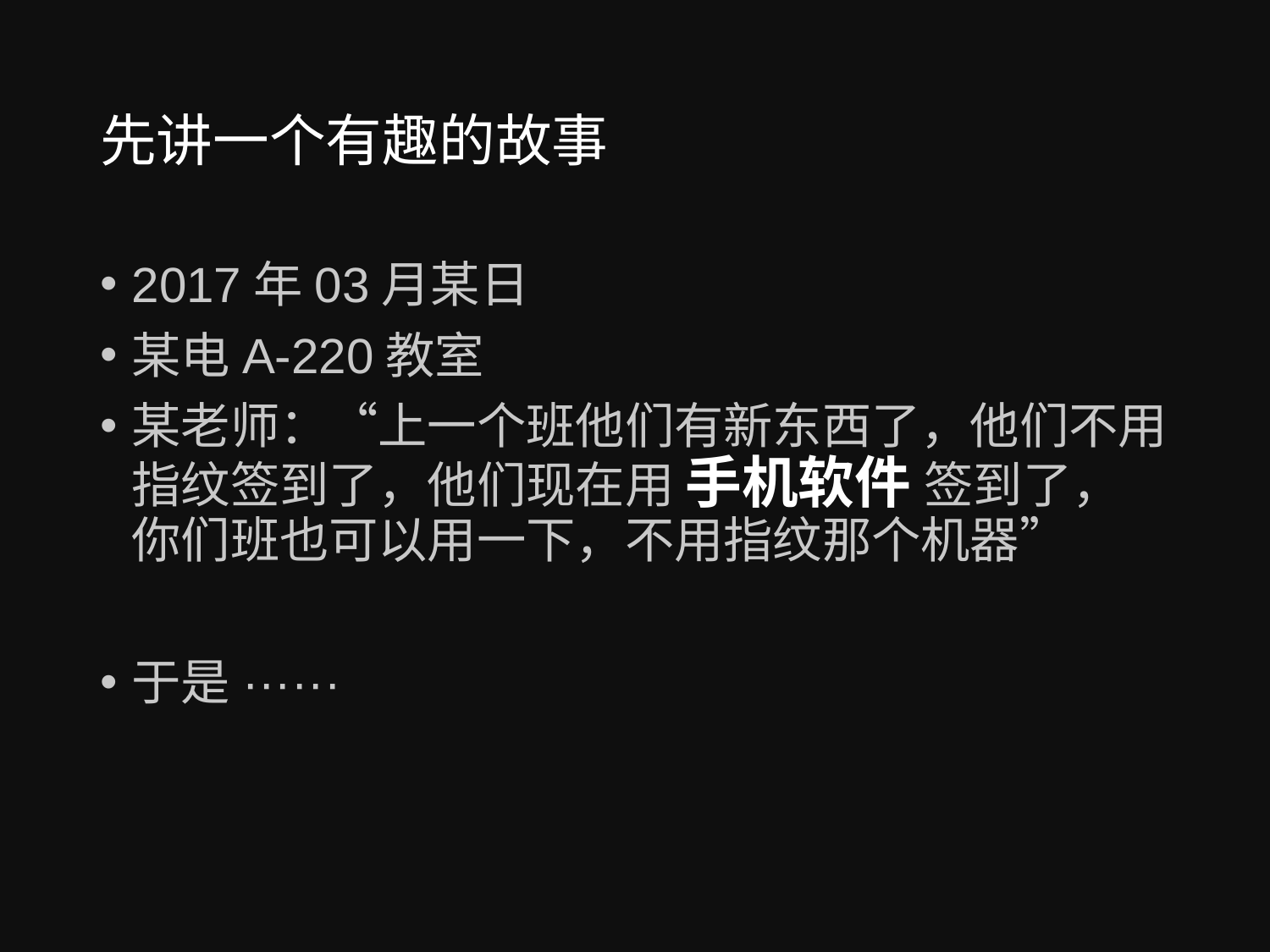

# 先讲一个有趣的故事
2017年03月某日
某电A-220教室
某老师：“上一个班他们有新东西了，他们不用指纹签到了，他们现在用 手机软件 签到了，你们班也可以用一下，不用指纹那个机器”

于是······